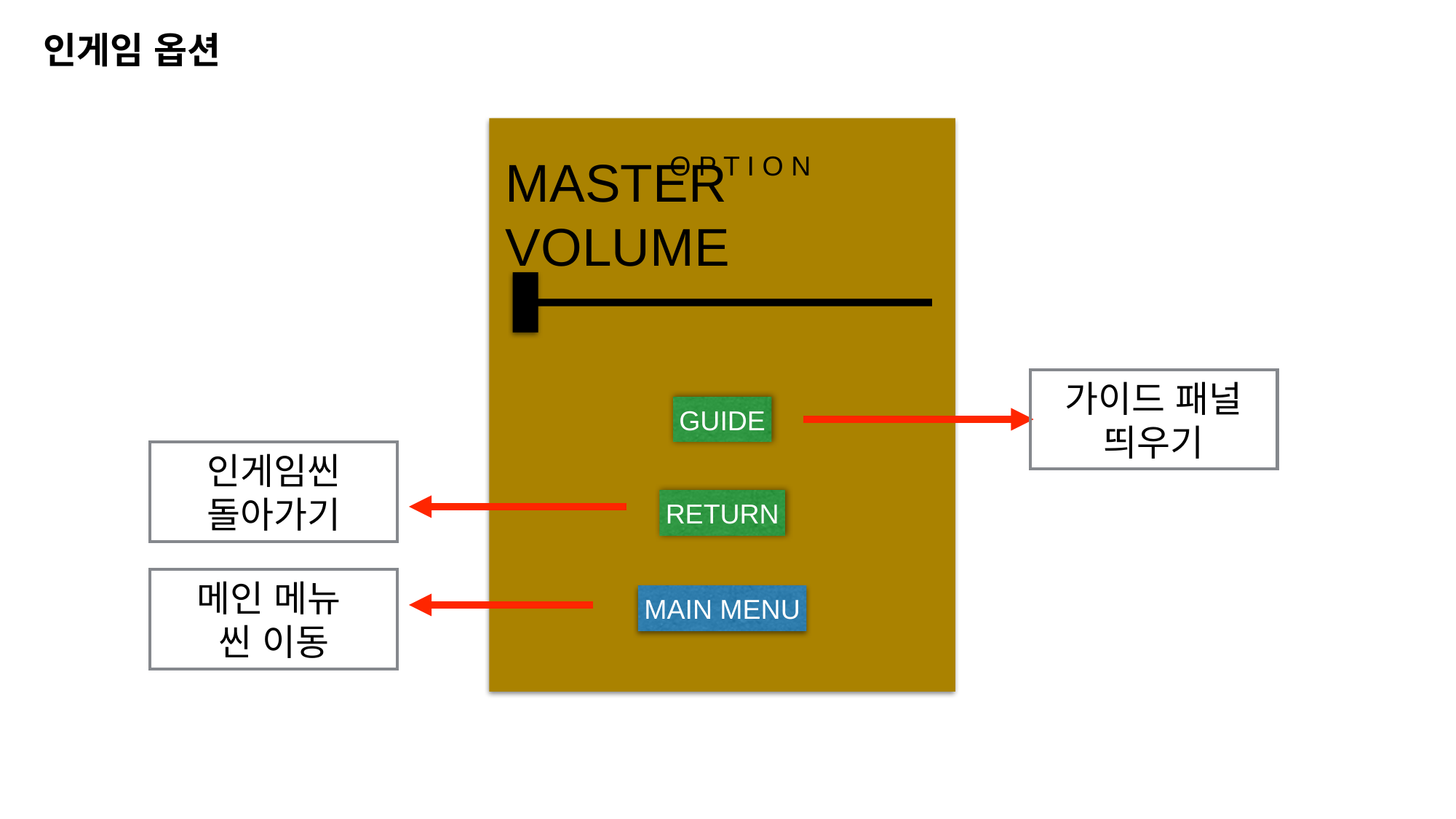

인게임 옵션

O P T I O N
MASTER VOLUME

가이드 패널
띄우기
GUIDE

인게임씬
돌아가기
RETURN

메인 메뉴
씬 이동
MAIN MENU